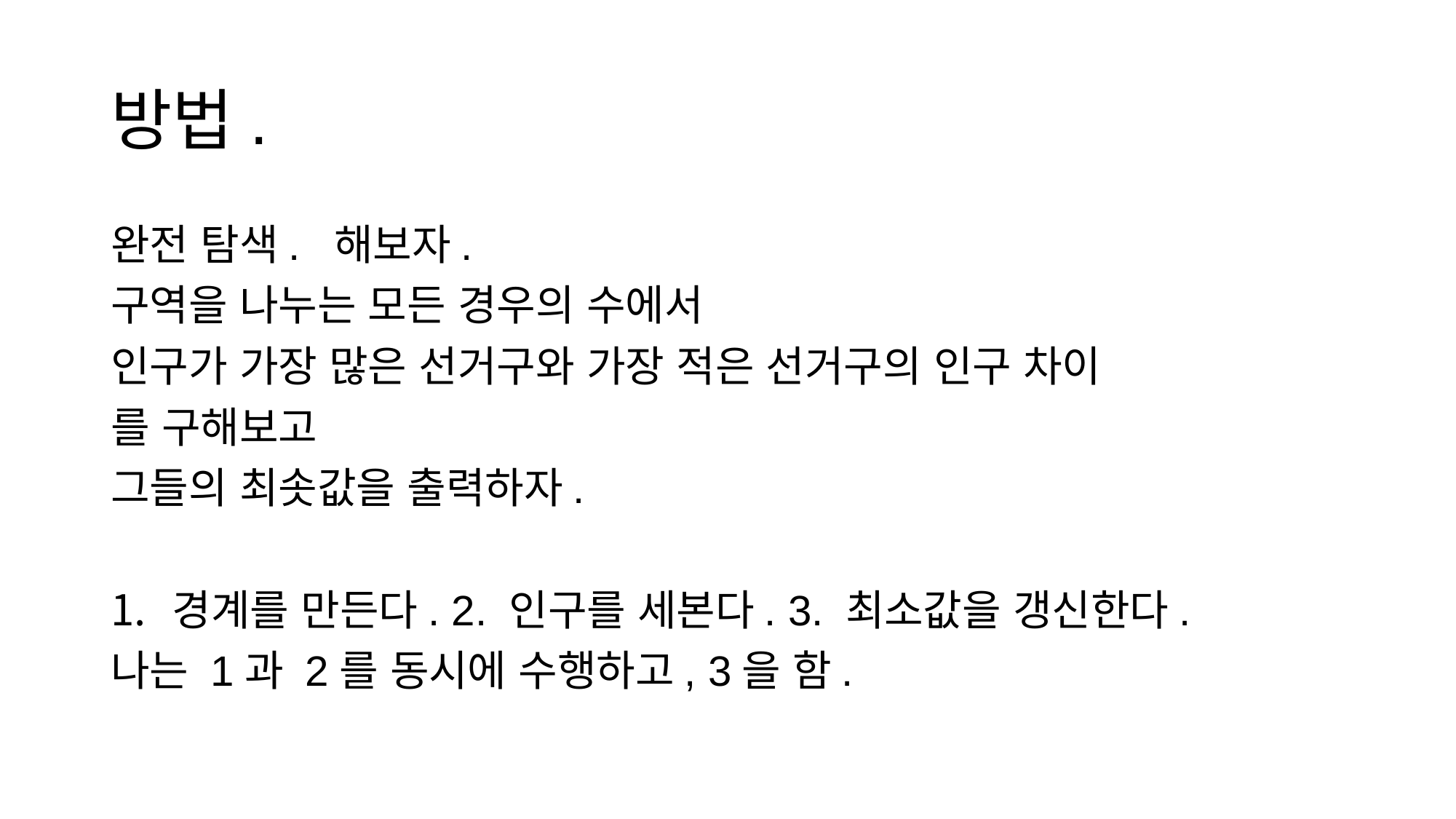

# 방법.
완전 탐색.  해보자.
구역을 나누는 모든 경우의 수에서
인구가 가장 많은 선거구와 가장 적은 선거구의 인구 차이
를 구해보고
그들의 최솟값을 출력하자.

경계를 만든다. 2. 인구를 세본다. 3. 최소값을 갱신한다.
나는 1과 2를 동시에 수행하고, 3을 함.